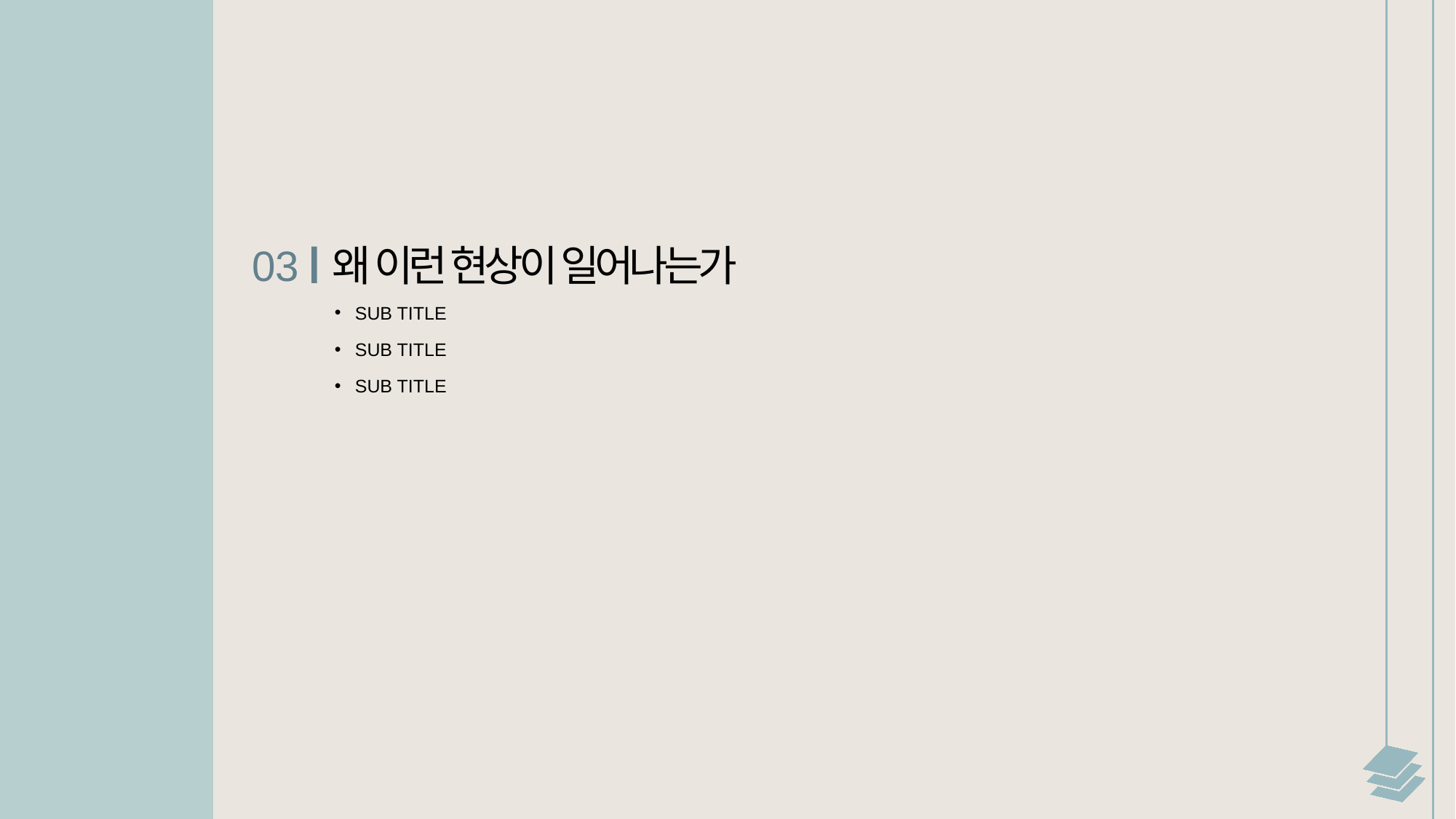

03
왜 이런 현상이 일어나는가

SUB TITLE
SUB TITLE
SUB TITLE